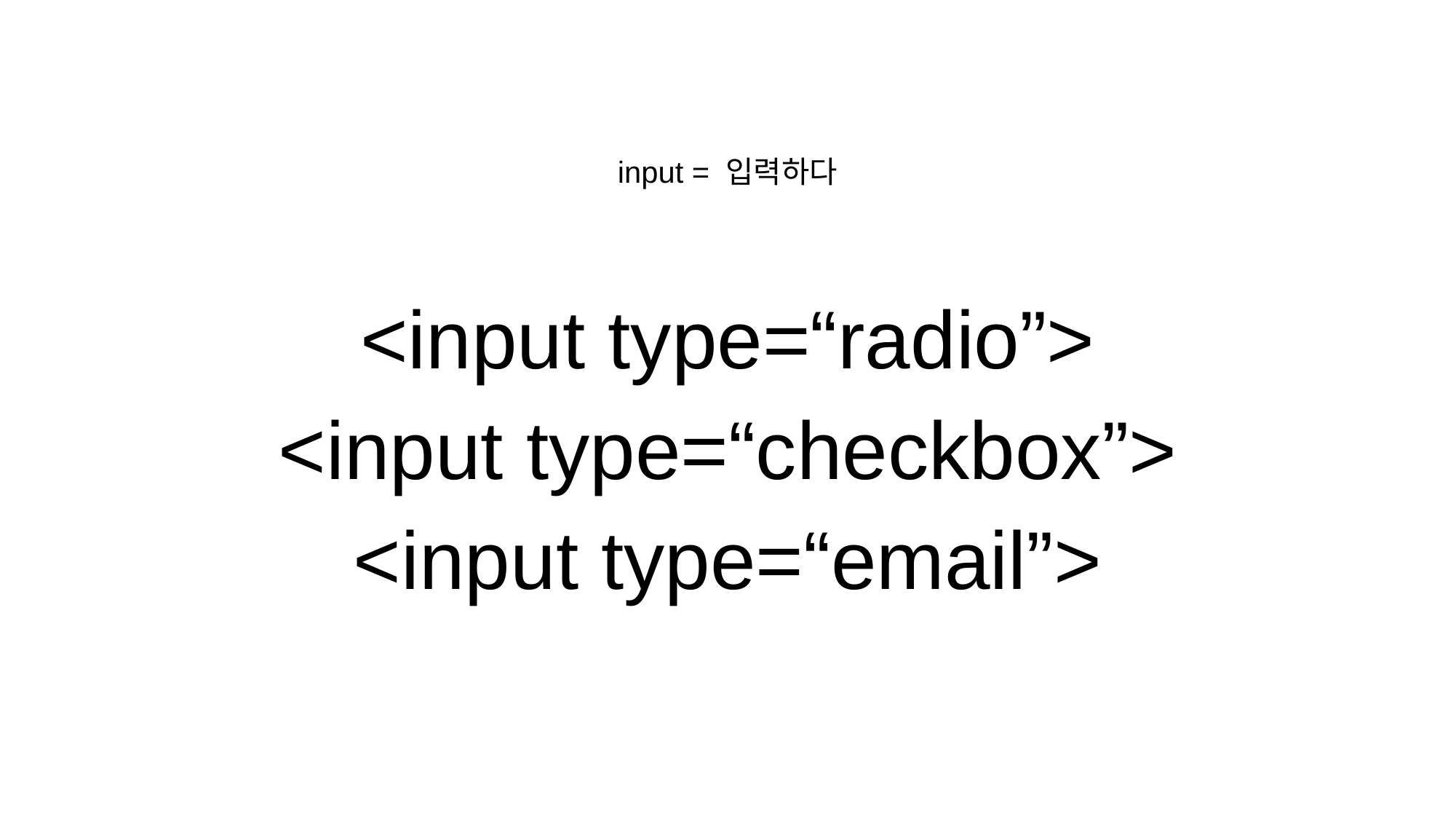

input = 입력하다
<input type=“radio”>
<input type=“checkbox”>
<input type=“email”>